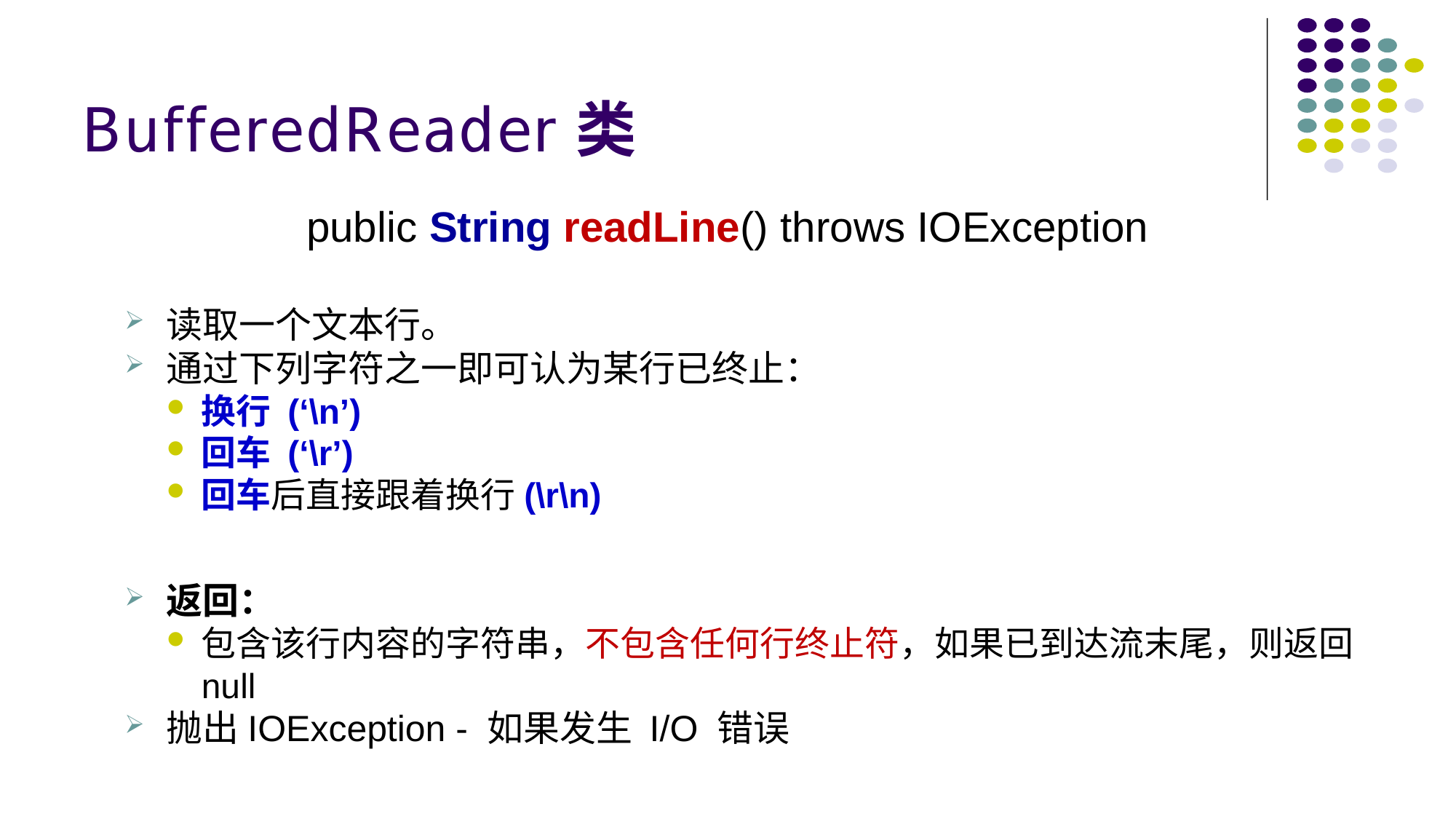

# BufferedReader类
public String readLine() throws IOException

读取一个文本行。
通过下列字符之一即可认为某行已终止：
换行 (‘\n’)
回车 (‘\r’)
回车后直接跟着换行(\r\n)

返回：
包含该行内容的字符串，不包含任何行终止符，如果已到达流末尾，则返回 null
抛出IOException - 如果发生 I/O 错误
79